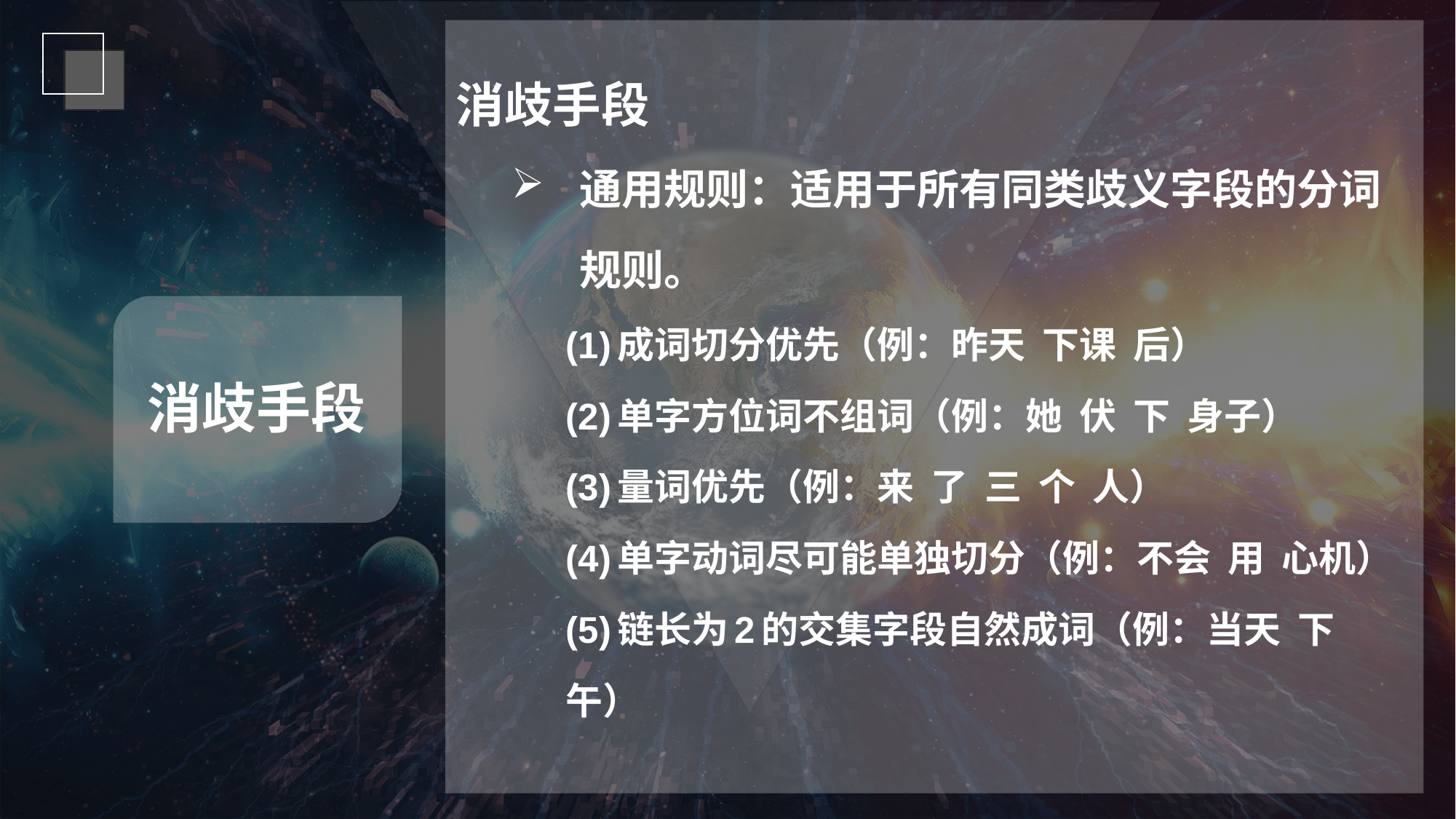

消歧手段
通用规则：适用于所有同类歧义字段的分词规则。
(1)成词切分优先（例：昨天  下课  后）
(2)单字方位词不组词（例：她  伏  下  身子）
(3)量词优先（例：来  了  三  个  人）
(4)单字动词尽可能单独切分（例：不会  用  心机）
(5)链长为2的交集字段自然成词（例：当天  下午）

消歧手段